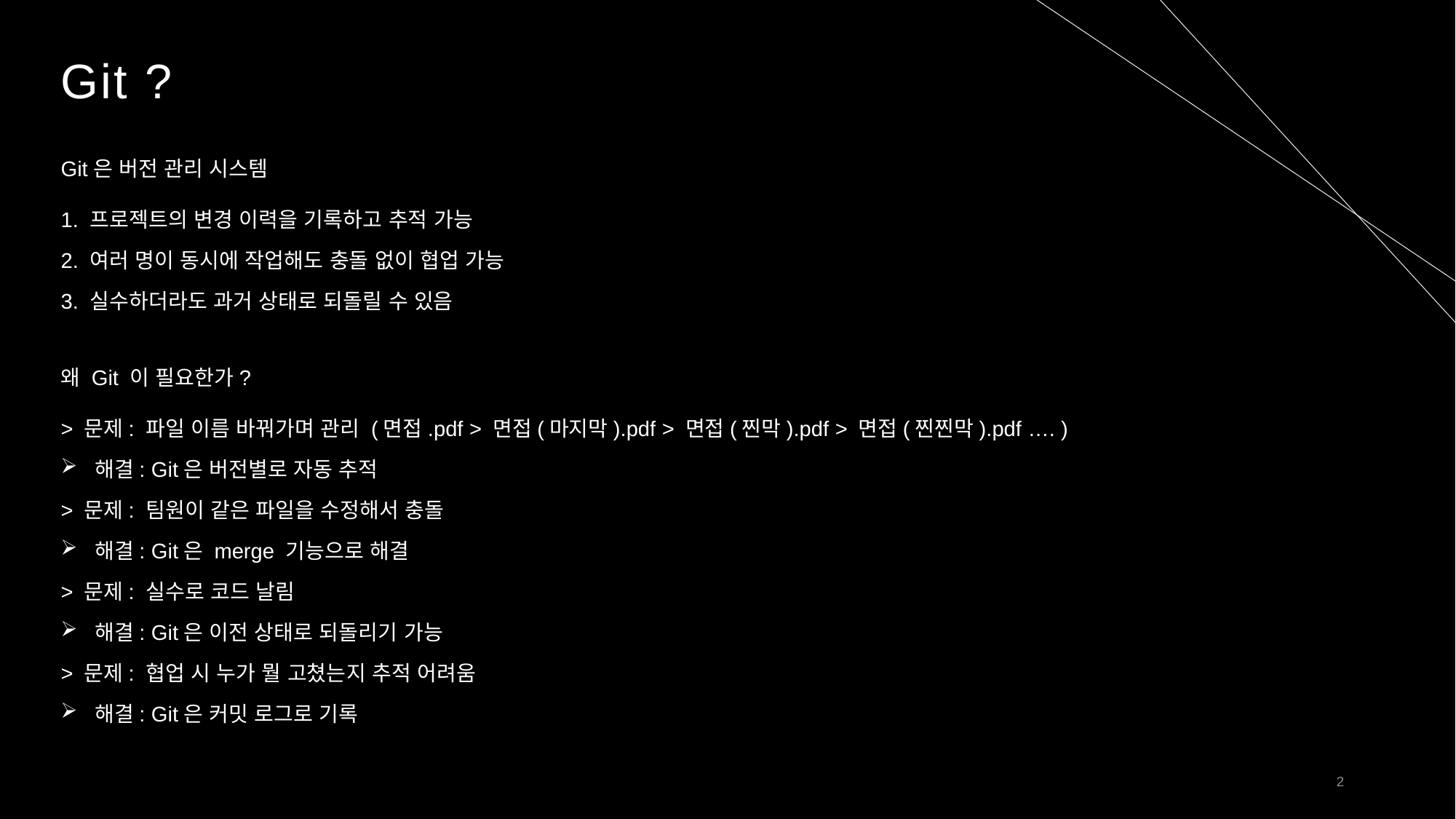

# Git ?
Git은 버전 관리 시스템
1. 프로젝트의 변경 이력을 기록하고 추적 가능
2. 여러 명이 동시에 작업해도 충돌 없이 협업 가능
3. 실수하더라도 과거 상태로 되돌릴 수 있음
왜 Git 이 필요한가?
> 문제: 파일 이름 바꿔가며 관리 (면접.pdf > 면접(마지막).pdf > 면접(찐막).pdf > 면접(찐찐막).pdf …. )
해결: Git은 버전별로 자동 추적
> 문제: 팀원이 같은 파일을 수정해서 충돌
해결: Git은 merge 기능으로 해결
> 문제: 실수로 코드 날림
해결: Git은 이전 상태로 되돌리기 가능
> 문제: 협업 시 누가 뭘 고쳤는지 추적 어려움
해결: Git은 커밋 로그로 기록
2